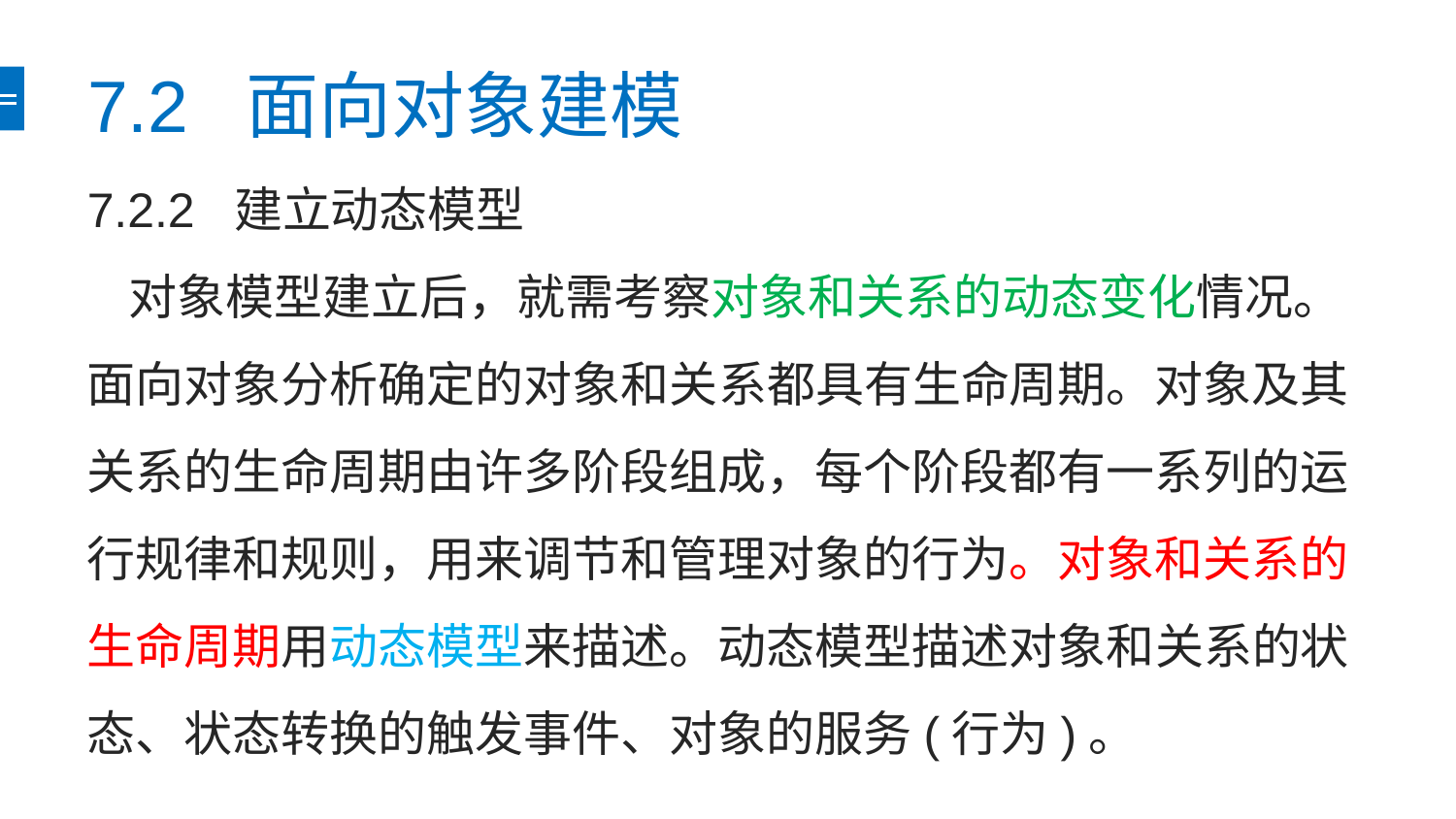

# 7.2  面向对象建模
7.2.2  建立动态模型
    对象模型建立后，就需考察对象和关系的动态变化情况。面向对象分析确定的对象和关系都具有生命周期。对象及其关系的生命周期由许多阶段组成，每个阶段都有一系列的运行规律和规则，用来调节和管理对象的行为。对象和关系的生命周期用动态模型来描述。动态模型描述对象和关系的状态、状态转换的触发事件、对象的服务(行为)。